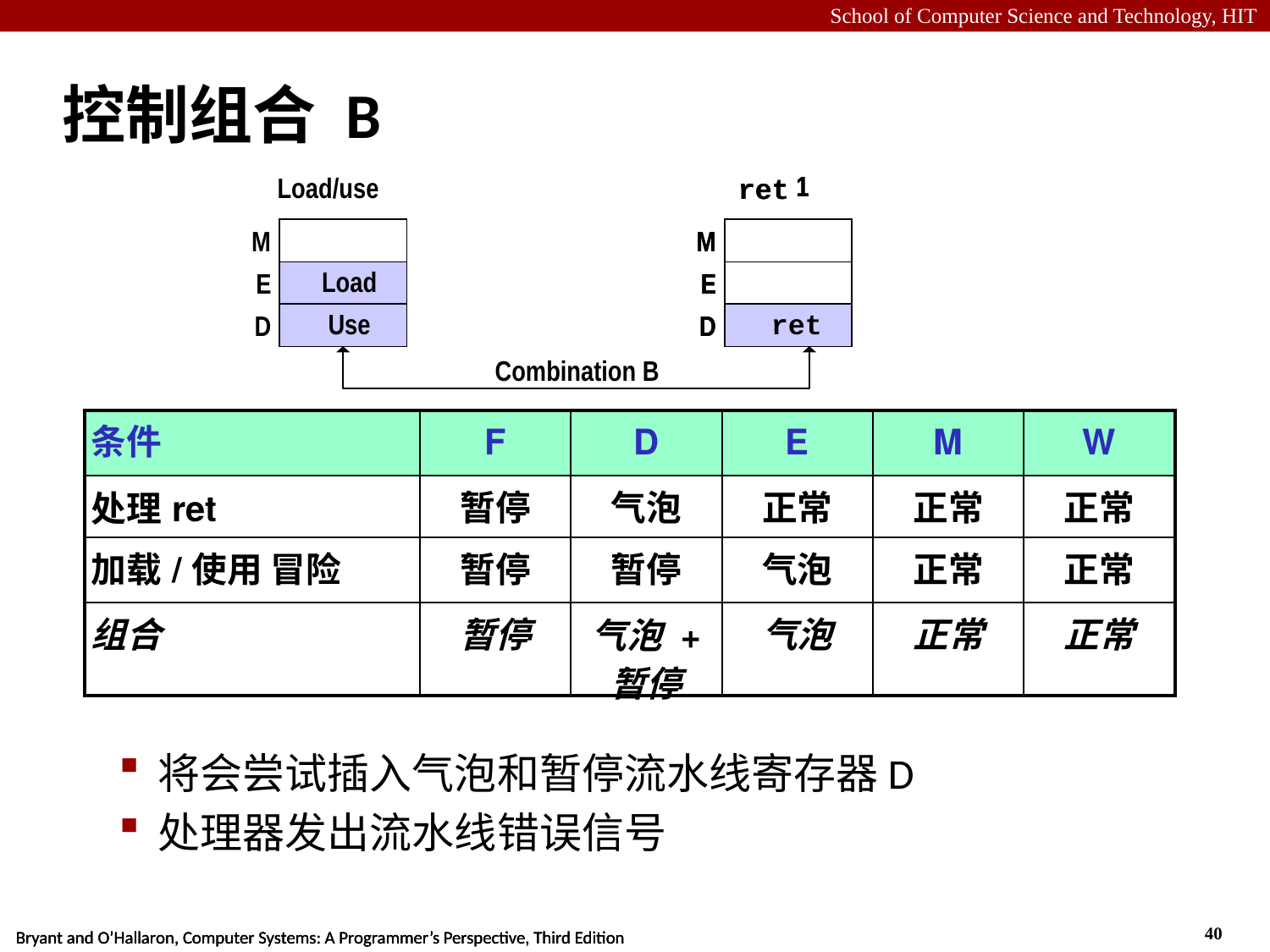

# 控制组合 B

1
1
1
Load/use
ret
ret
ret

M
M
M
M

Load
E
E
E
E

Use
ret
ret
ret
D
D
D
D

Combination B

| 条件 | F | D | E | M | W |
| --- | --- | --- | --- | --- | --- |
| 处理ret | 暂停 | 气泡 | 正常 | 正常 | 正常 |
| 加载/使用 冒险 | 暂停 | 暂停 | 气泡 | 正常 | 正常 |
| 组合 | 暂停 | 气泡 + 暂停 | 气泡 | 正常 | 正常 |
将会尝试插入气泡和暂停流水线寄存器D
处理器发出流水线错误信号